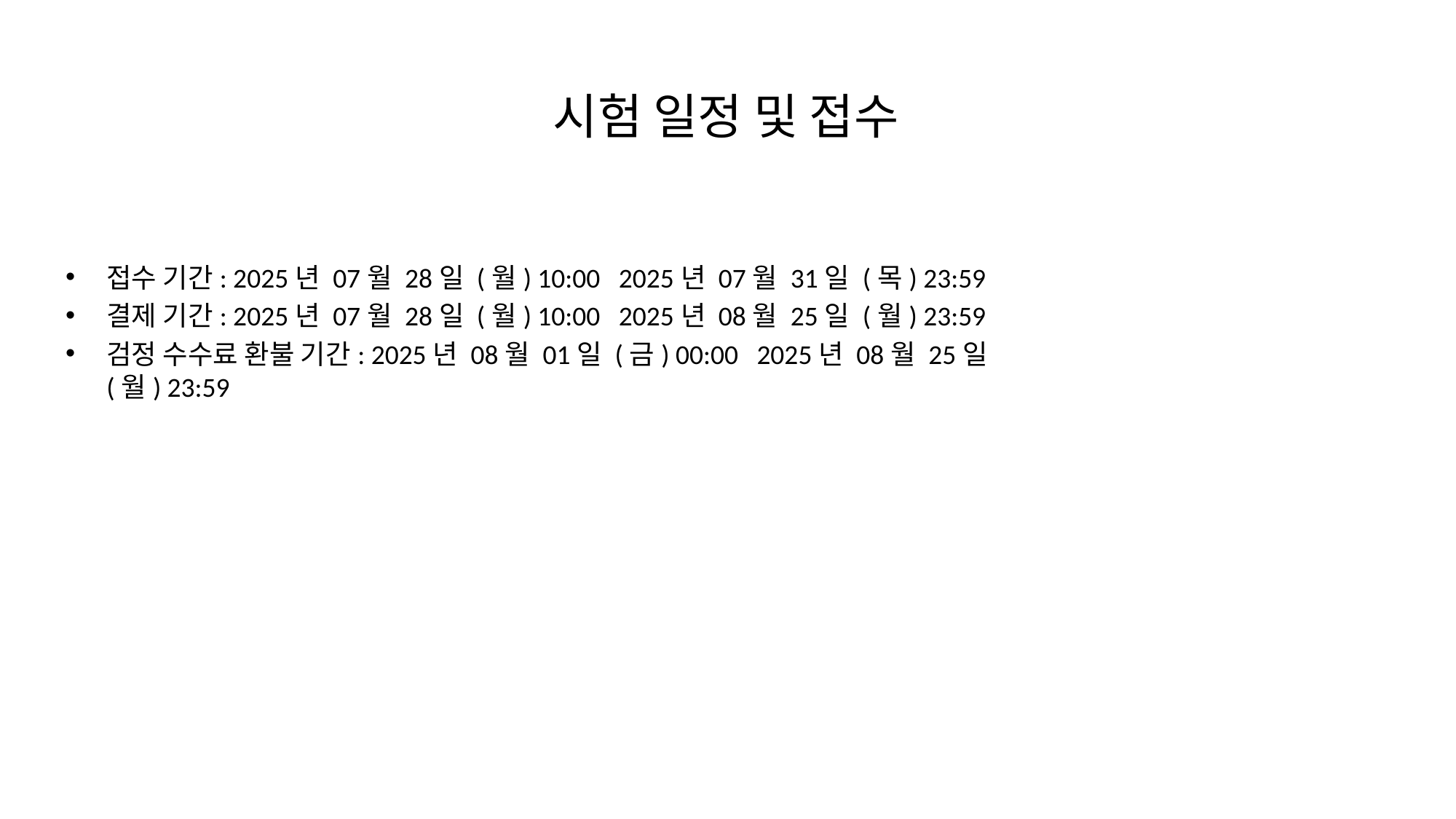

# 시험 일정 및 접수

접수 기간: 2025년 07월 28일 (월) 10:00   2025년 07월 31일 (목) 23:59
결제 기간: 2025년 07월 28일 (월) 10:00   2025년 08월 25일 (월) 23:59
검정 수수료 환불 기간: 2025년 08월 01일 (금) 00:00   2025년 08월 25일 (월) 23:59